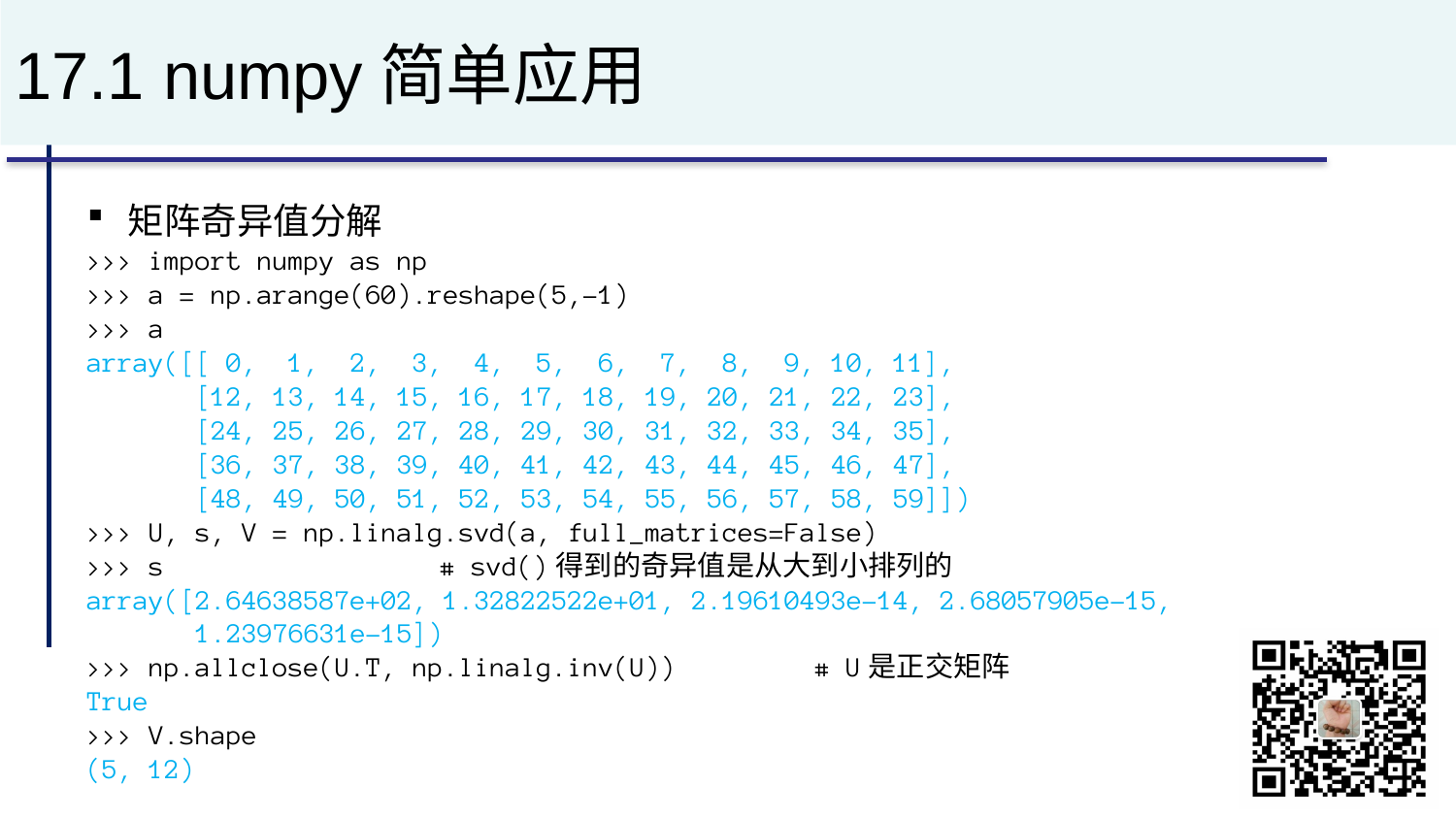

# 17.1 numpy简单应用
矩阵奇异值分解
>>> import numpy as np
>>> a = np.arange(60).reshape(5,-1)
>>> a
array([[ 0,  1,  2,  3,  4,  5,  6,  7,  8,  9, 10, 11],
       [12, 13, 14, 15, 16, 17, 18, 19, 20, 21, 22, 23],
       [24, 25, 26, 27, 28, 29, 30, 31, 32, 33, 34, 35],
       [36, 37, 38, 39, 40, 41, 42, 43, 44, 45, 46, 47],
       [48, 49, 50, 51, 52, 53, 54, 55, 56, 57, 58, 59]])
>>> U, s, V = np.linalg.svd(a, full_matrices=False)
>>> s		    # svd()得到的奇异值是从大到小排列的
array([2.64638587e+02, 1.32822522e+01, 2.19610493e-14, 2.68057905e-15,
       1.23976631e-15])
>>> np.allclose(U.T, np.linalg.inv(U))	# U是正交矩阵
True
>>> V.shape
(5, 12)